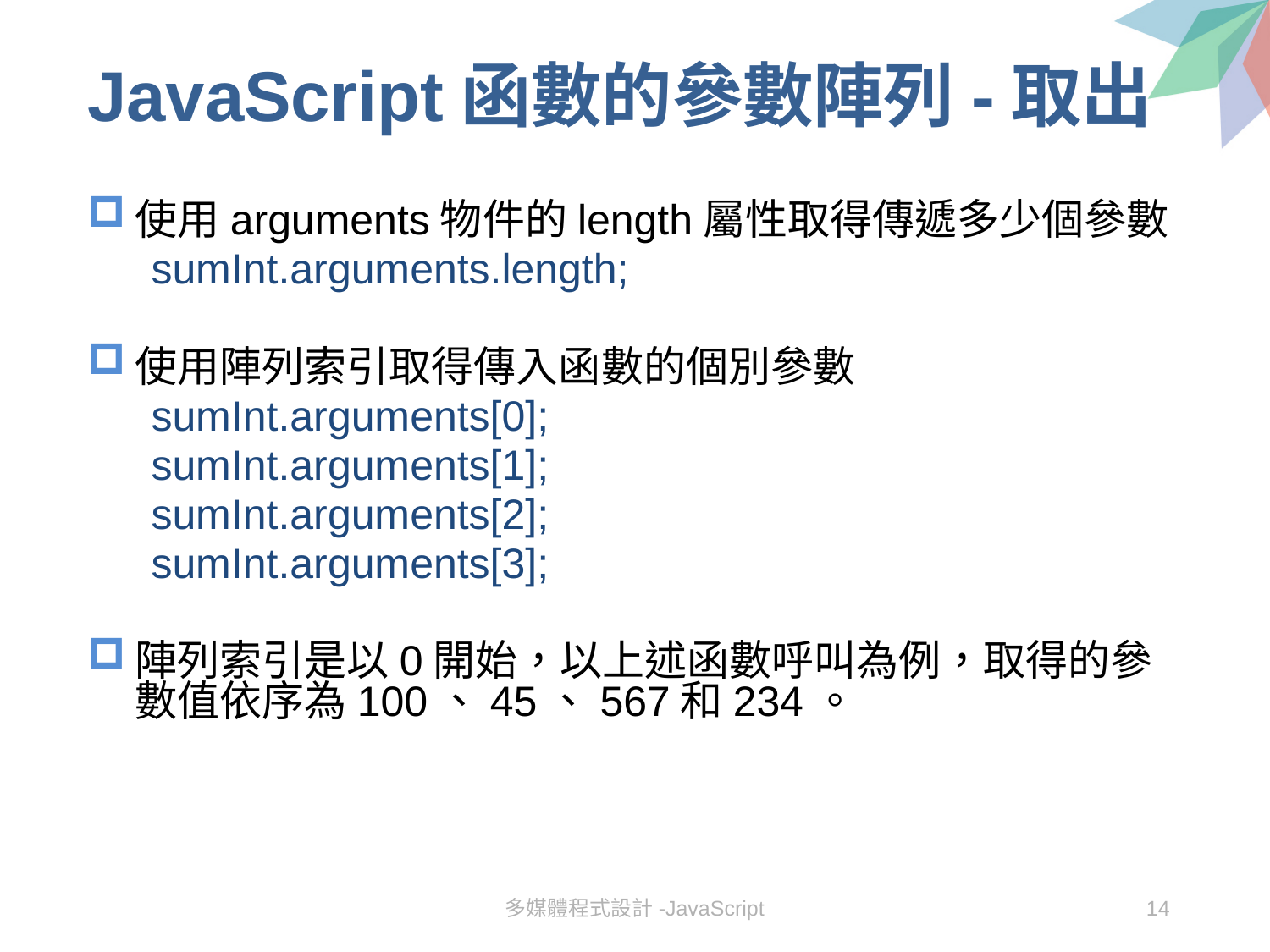

# JavaScript函數的參數陣列-取出
使用arguments物件的length屬性取得傳遞多少個參數
sumInt.arguments.length;

使用陣列索引取得傳入函數的個別參數
sumInt.arguments[0];
sumInt.arguments[1];
sumInt.arguments[2];
sumInt.arguments[3];

陣列索引是以0開始，以上述函數呼叫為例，取得的參數值依序為100、45、567和234。
多媒體程式設計-JavaScript
14